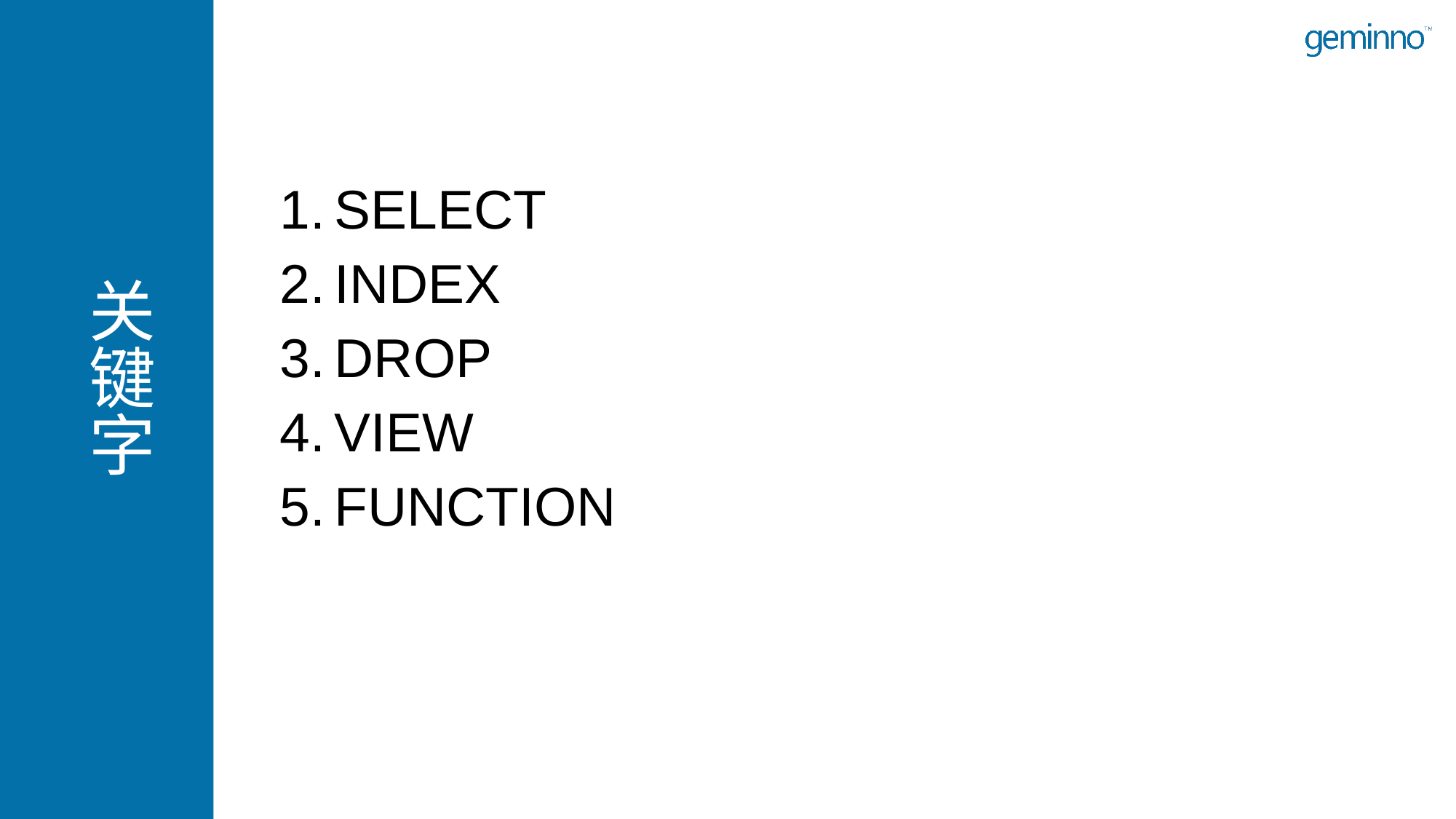

# 关键字
SELECT
INDEX
DROP
VIEW
FUNCTION